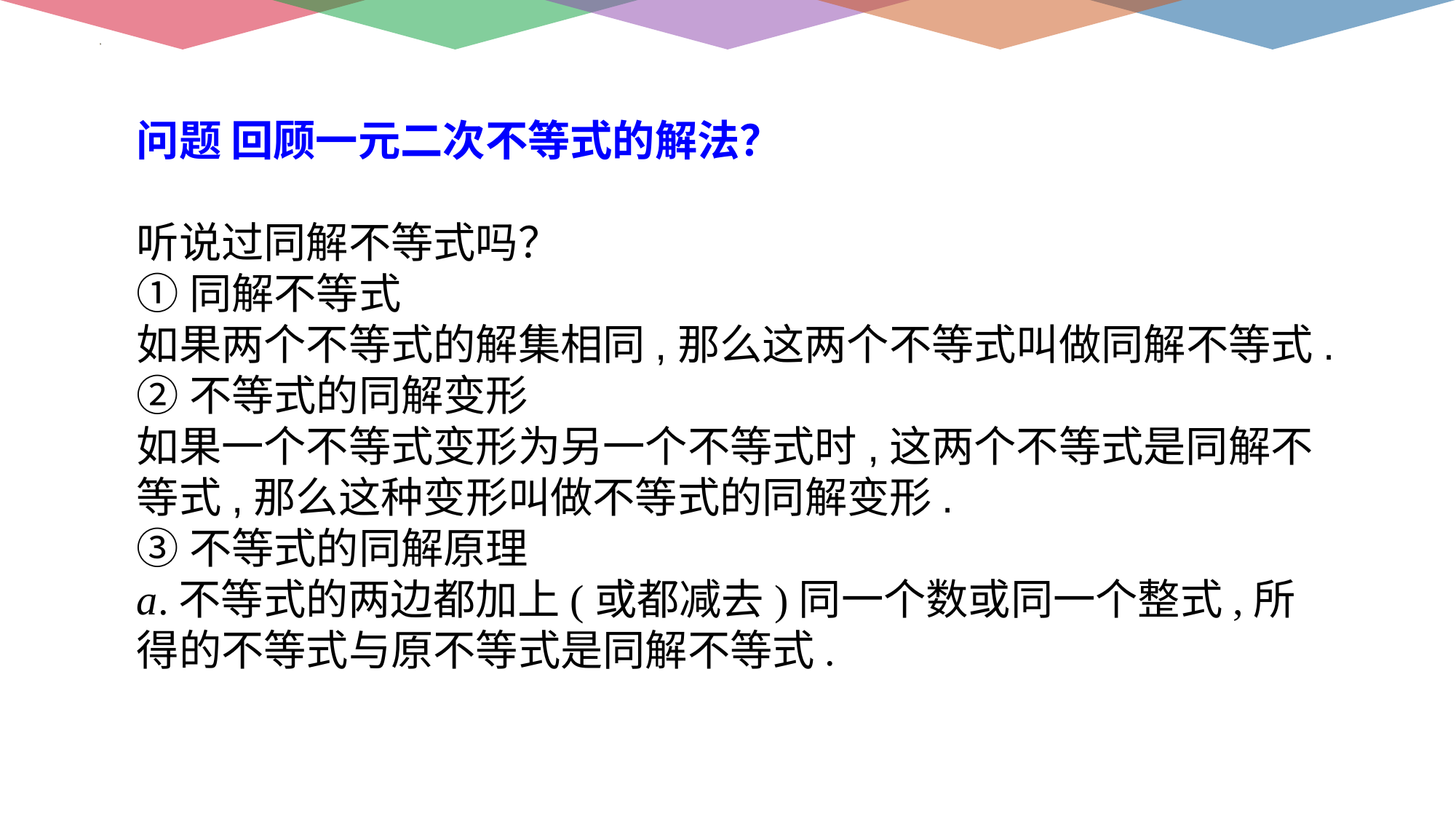

问题 回顾一元二次不等式的解法？

听说过同解不等式吗？
①同解不等式
如果两个不等式的解集相同,那么这两个不等式叫做同解不等式.
②不等式的同解变形
如果一个不等式变形为另一个不等式时,这两个不等式是同解不等式,那么这种变形叫做不等式的同解变形.
③不等式的同解原理
a.不等式的两边都加上(或都减去)同一个数或同一个整式,所得的不等式与原不等式是同解不等式.